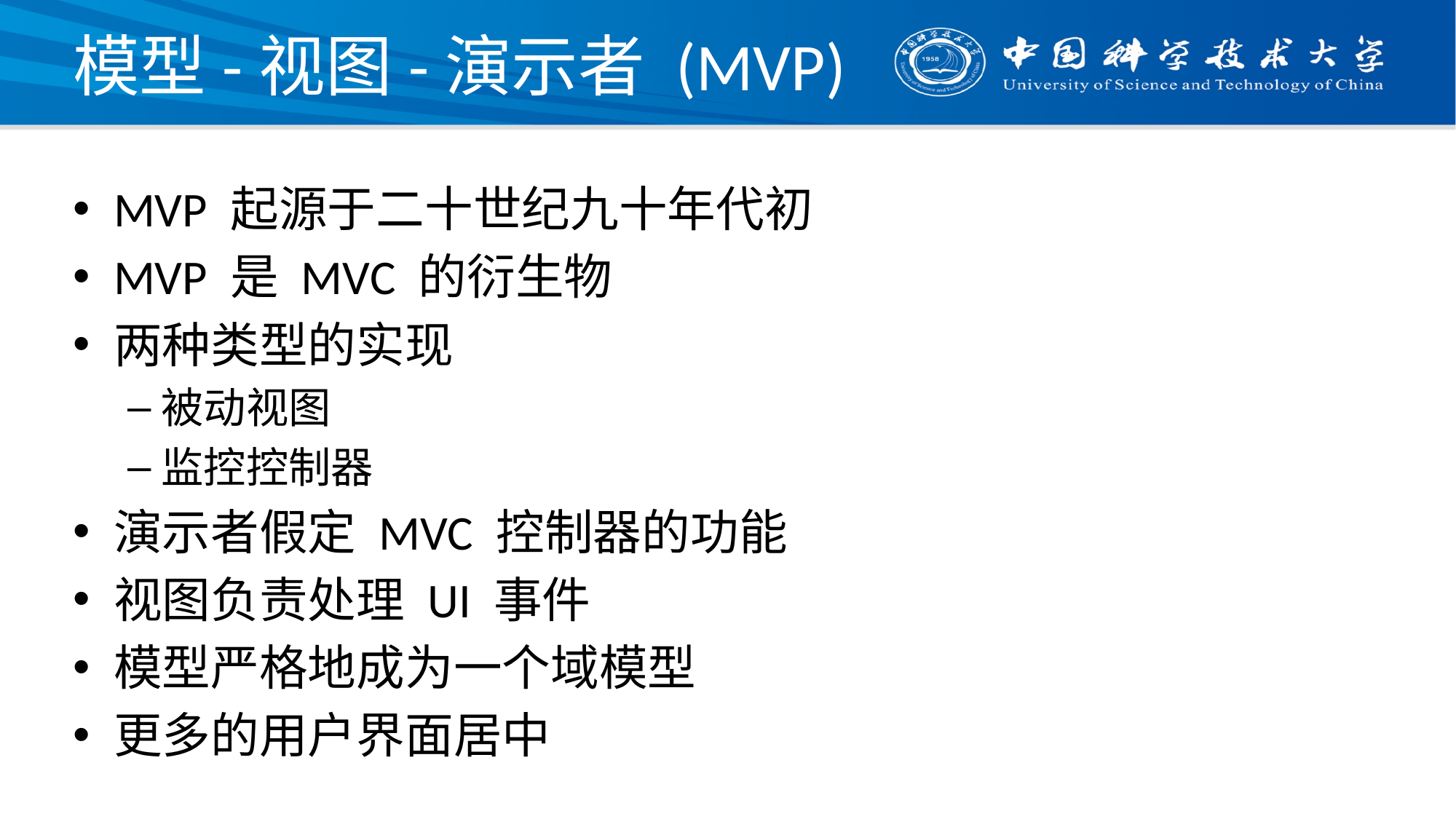

# 模型-视图-演示者 (MVP)
MVP 起源于二十世纪九十年代初
MVP 是 MVC 的衍生物
两种类型的实现
被动视图
监控控制器
演示者假定 MVC 控制器的功能
视图负责处理 UI 事件
模型严格地成为一个域模型
更多的用户界面居中